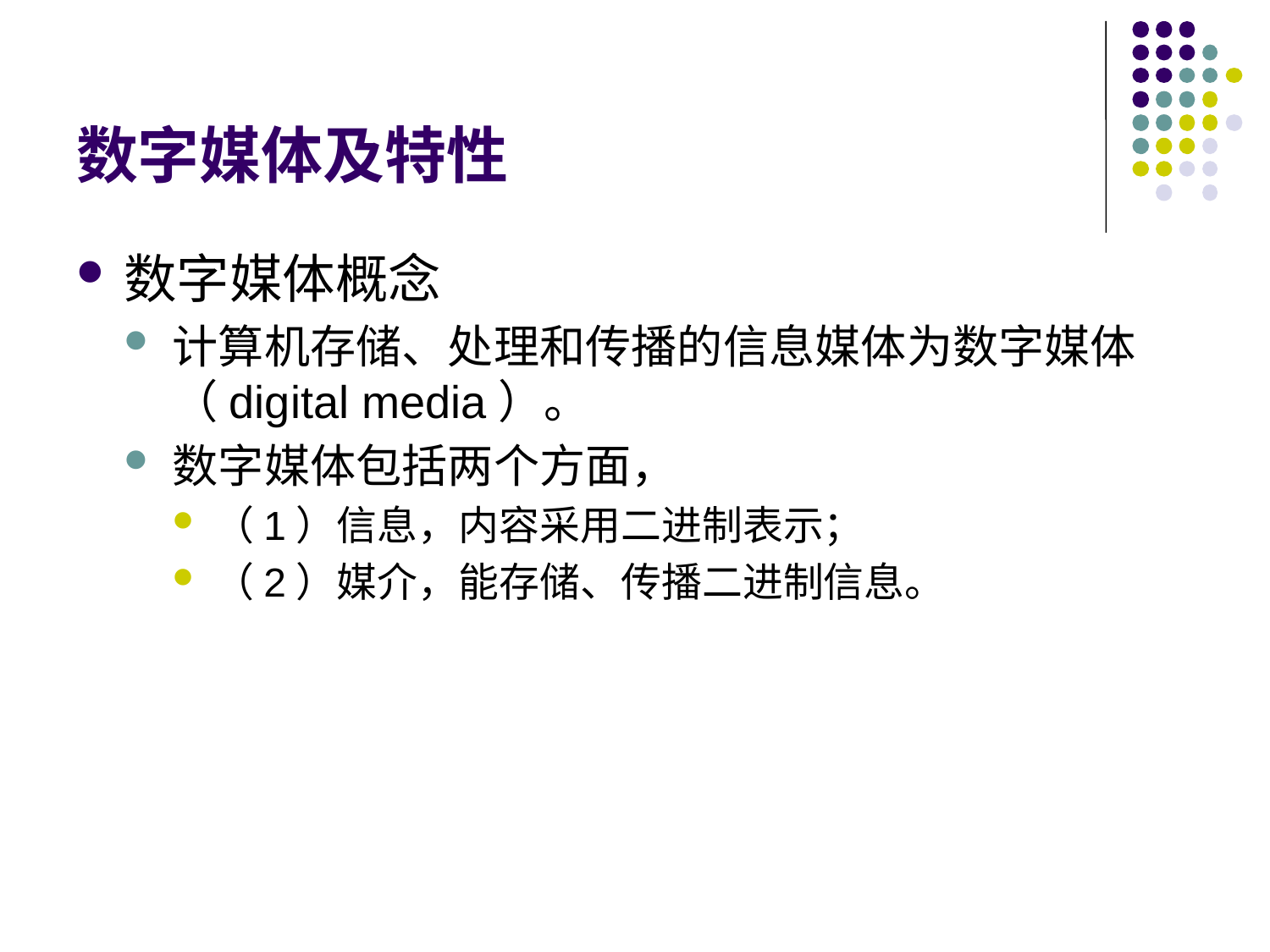

# 数字媒体及特性
数字媒体概念
计算机存储、处理和传播的信息媒体为数字媒体（digital media）。
数字媒体包括两个方面，
（1）信息，内容采用二进制表示；
（2）媒介，能存储、传播二进制信息。